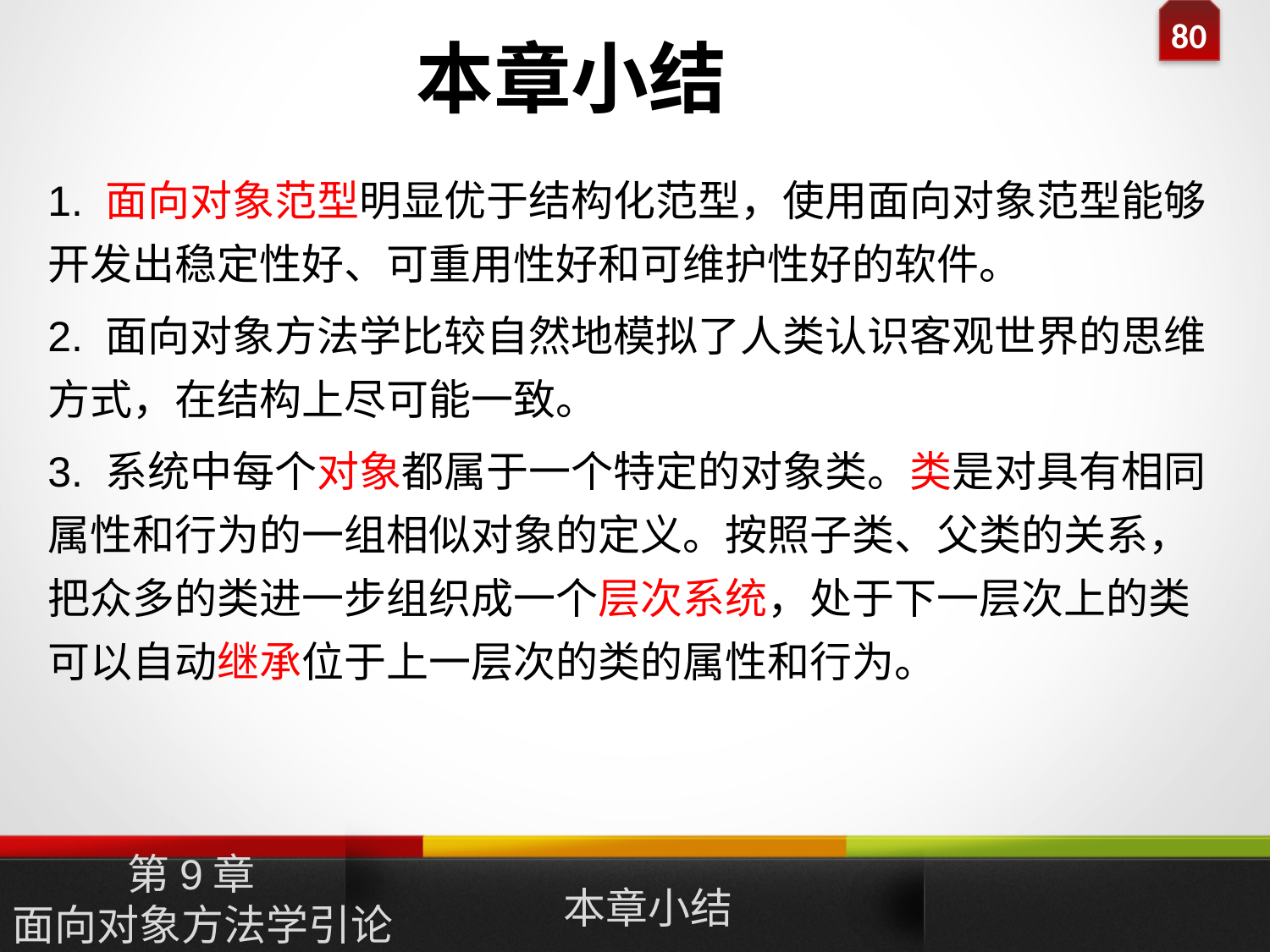

本章小结
1. 面向对象范型明显优于结构化范型，使用面向对象范型能够开发出稳定性好、可重用性好和可维护性好的软件。
2. 面向对象方法学比较自然地模拟了人类认识客观世界的思维方式，在结构上尽可能一致。
3. 系统中每个对象都属于一个特定的对象类。类是对具有相同属性和行为的一组相似对象的定义。按照子类、父类的关系，把众多的类进一步组织成一个层次系统，处于下一层次上的类可以自动继承位于上一层次的类的属性和行为。
本章小结